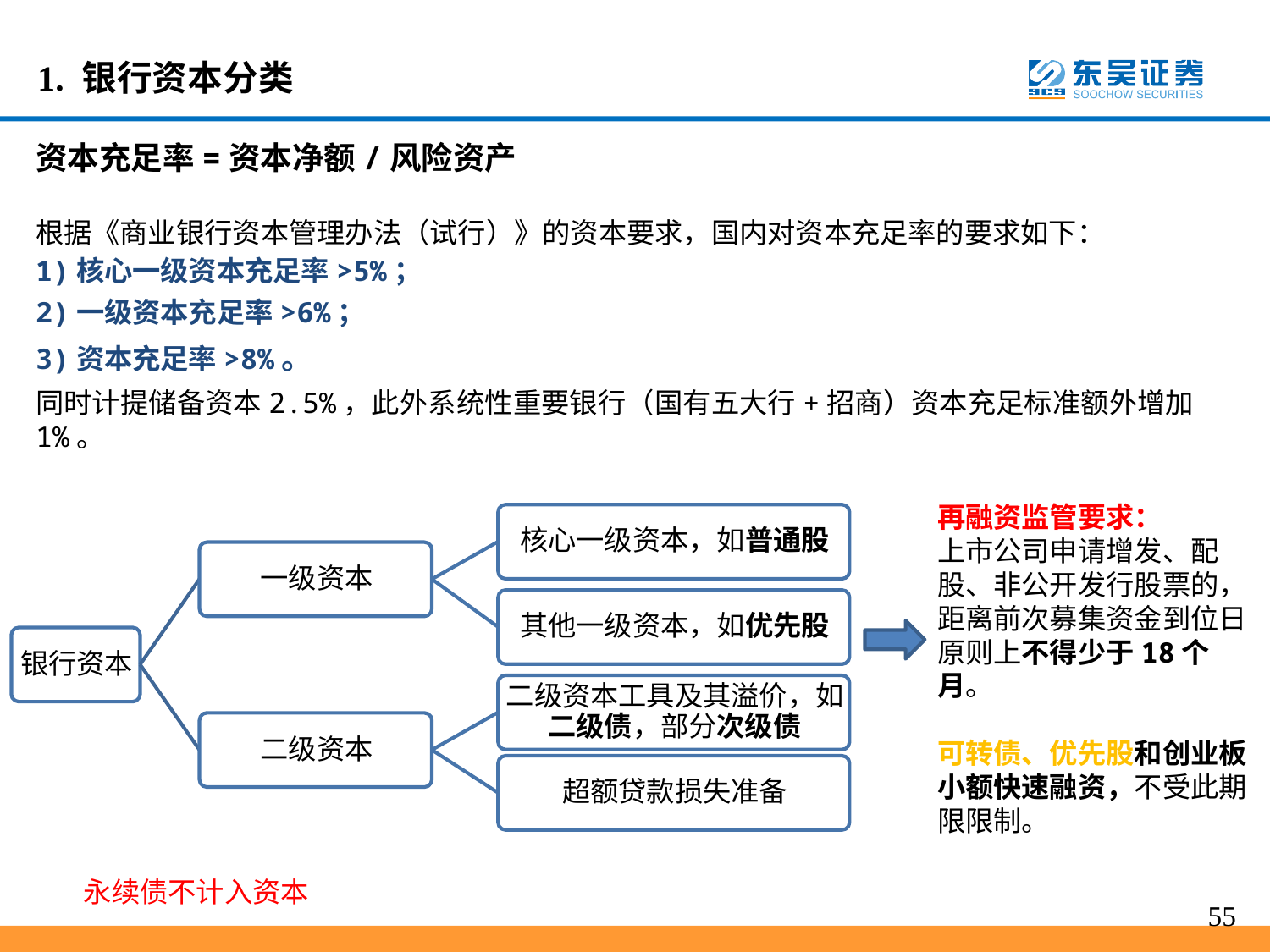

1. 银行资本分类

资本充足率=资本净额/风险资产

根据《商业银行资本管理办法（试行）》的资本要求，国内对资本充足率的要求如下：
1)核心一级资本充足率>5%；
2)一级资本充足率>6%；
3)资本充足率>8%。
同时计提储备资本2.5%，此外系统性重要银行（国有五大行+招商）资本充足标准额外增加1%。
再融资监管要求：
上市公司申请增发、配股、非公开发行股票的，距离前次募集资金到位日原则上不得少于18个月。

可转债、优先股和创业板小额快速融资，不受此期限限制。

银行资本

一级资本

核心一级资本，如普通股

其他一级资本，如优先股

二级资本

二级资本工具及其溢价，如二级债，部分次级债

超额贷款损失准备

永续债不计入资本
55